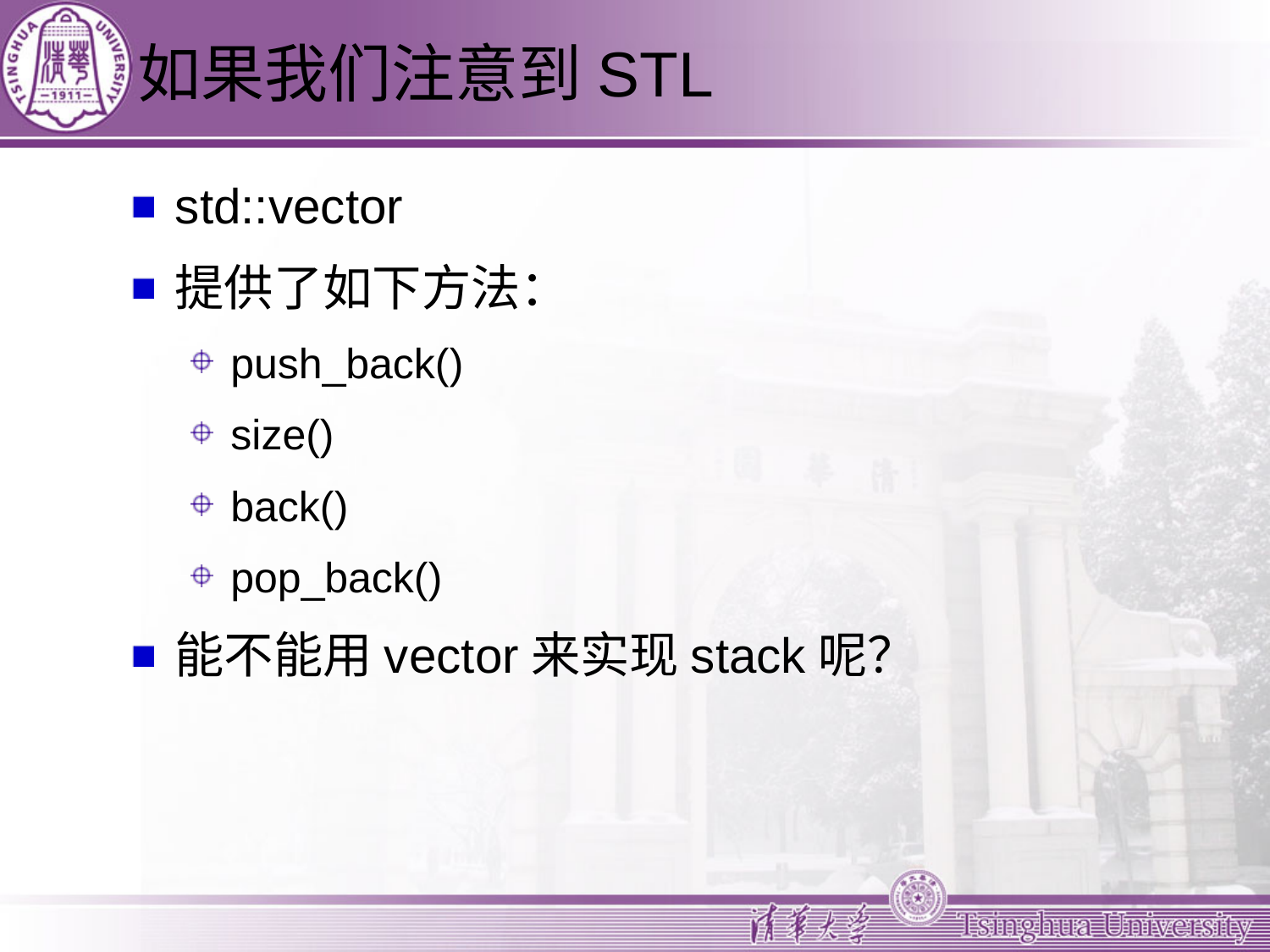

# 如果我们注意到STL
std::vector
提供了如下方法：
push_back()
size()
back()
pop_back()
能不能用vector来实现stack呢？